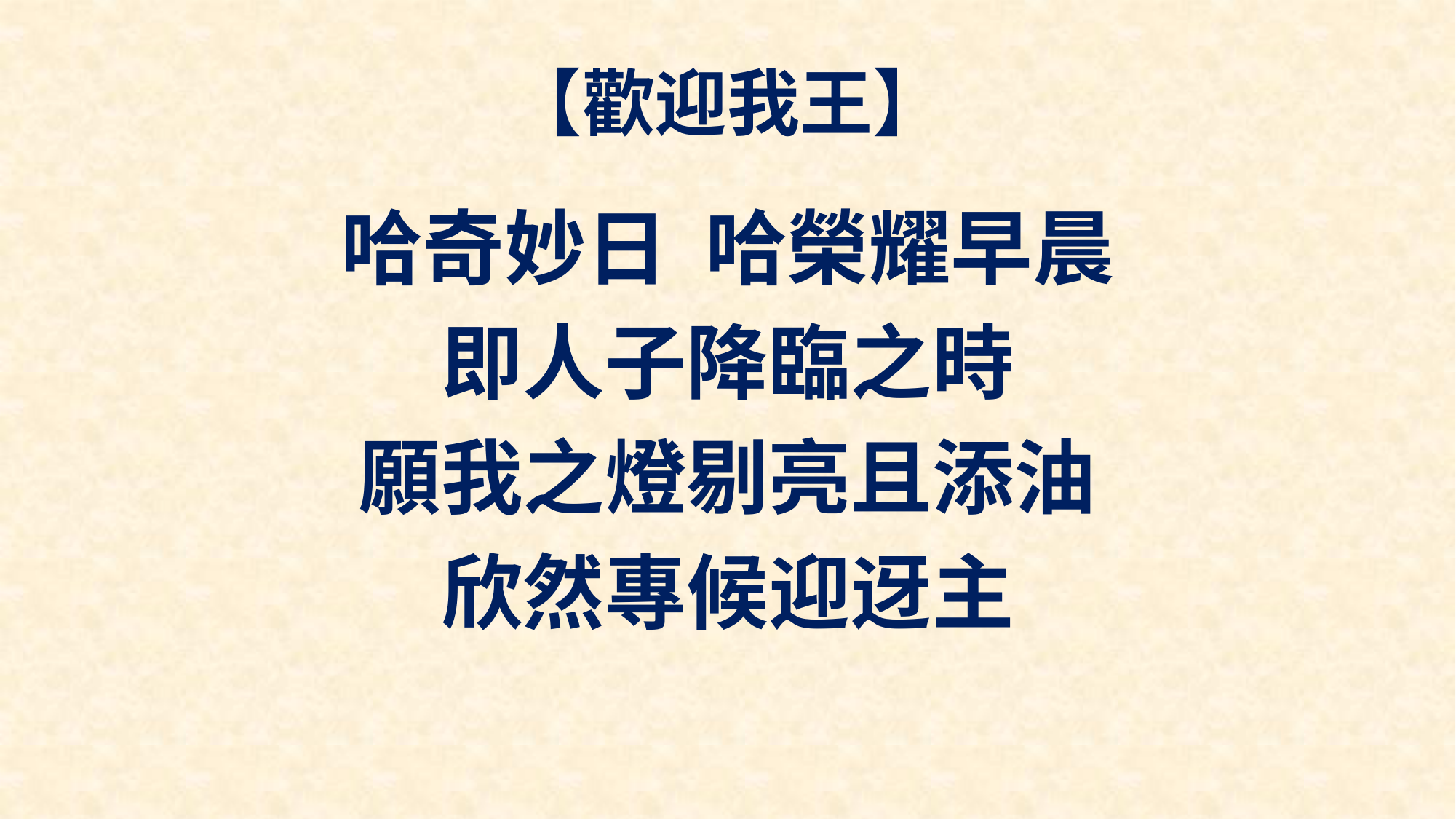

# 【歡迎我王】
哈奇妙日  哈榮耀早晨
即人子降臨之時
願我之燈剔亮且添油
欣然專候迎迓主